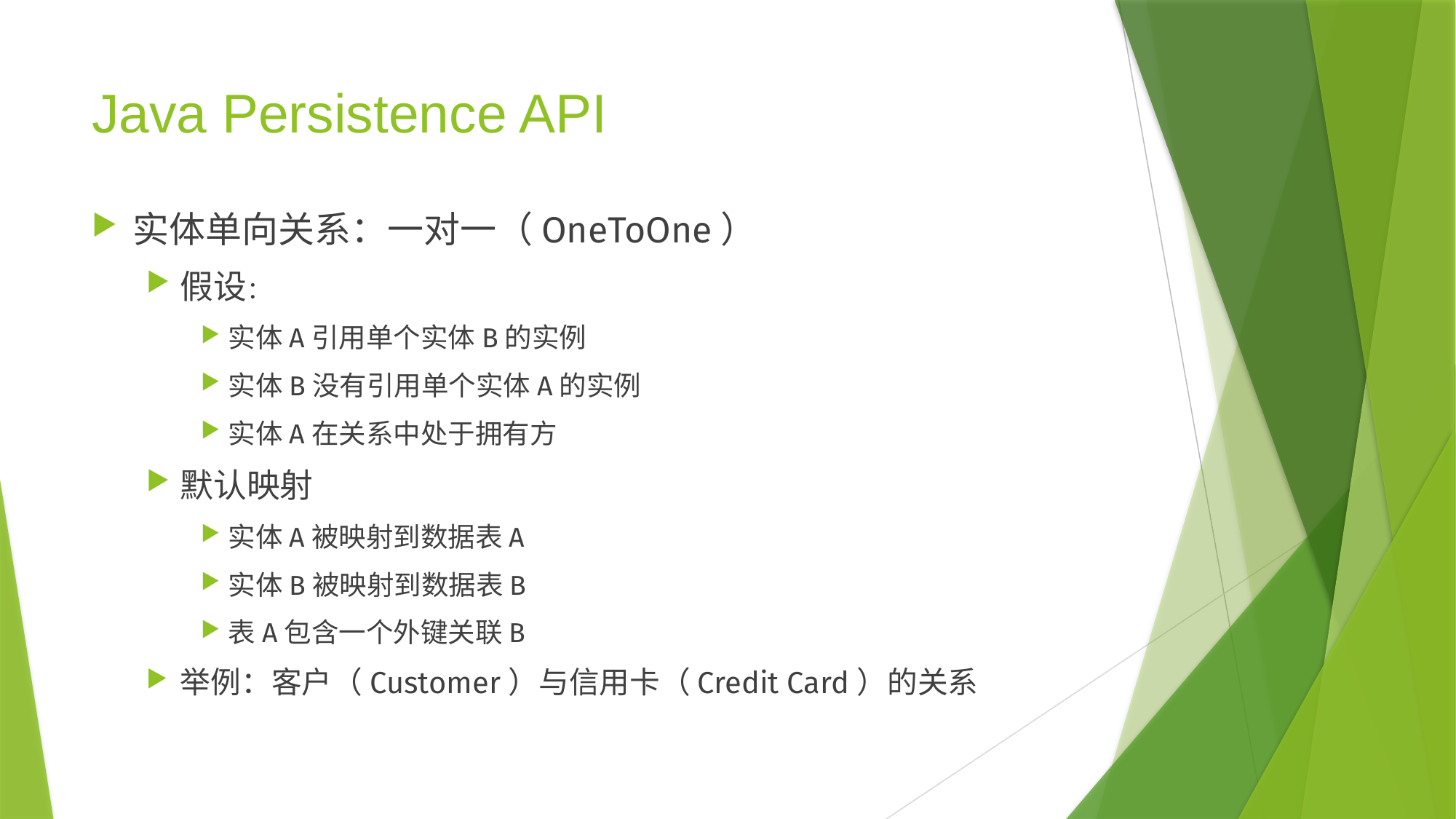

# Java Persistence API
实体单向关系：一对一（OneToOne）
假设：
实体A引用单个实体B的实例
实体B没有引用单个实体A的实例
实体A在关系中处于拥有方
默认映射
实体A被映射到数据表A
实体B被映射到数据表B
表A包含一个外键关联B
举例：客户（Customer）与信用卡（Credit Card）的关系